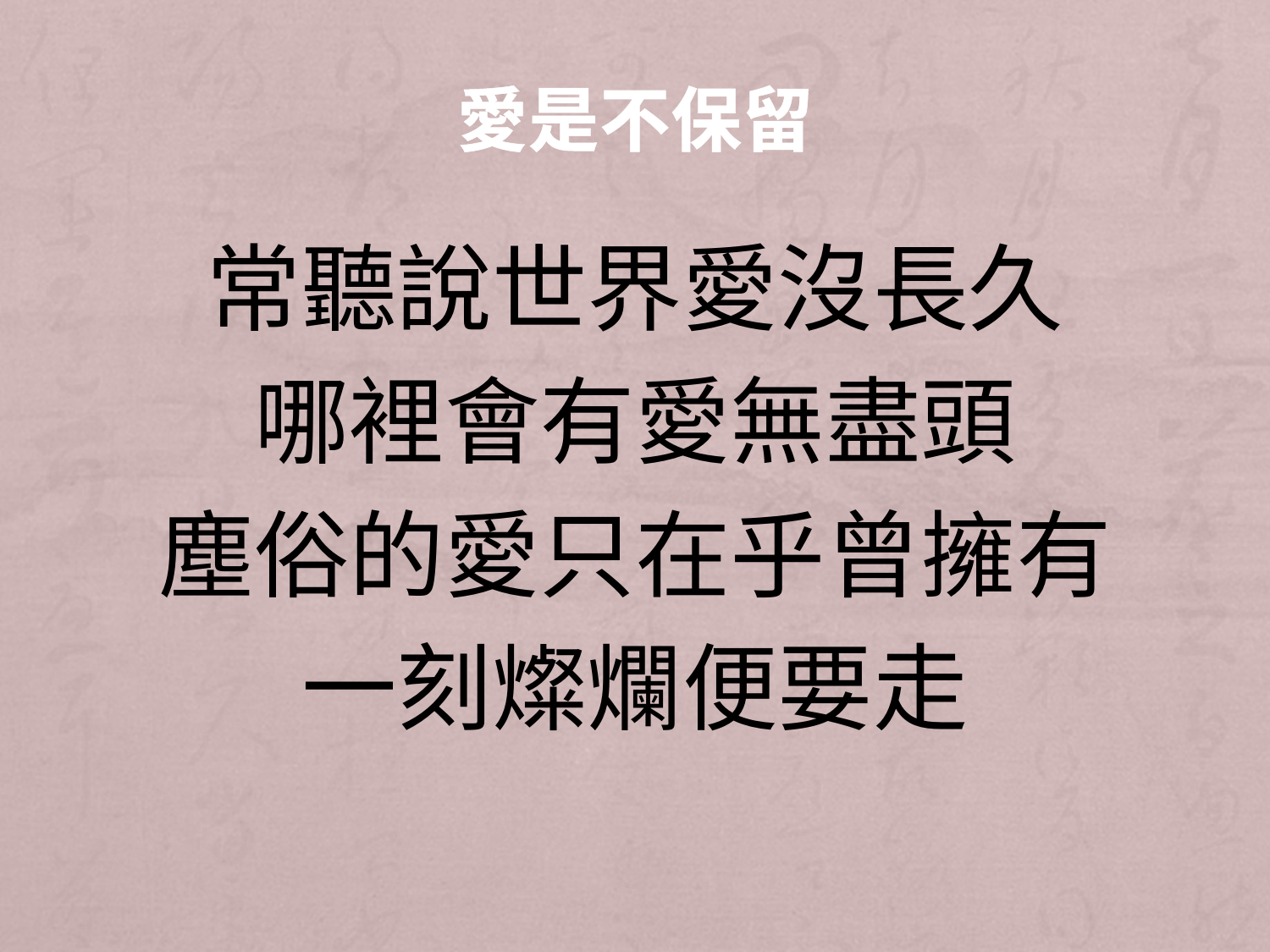

# 愛是不保留
常聽說世界愛沒長久
哪裡會有愛無盡頭
塵俗的愛只在乎曾擁有
一刻燦爛便要走